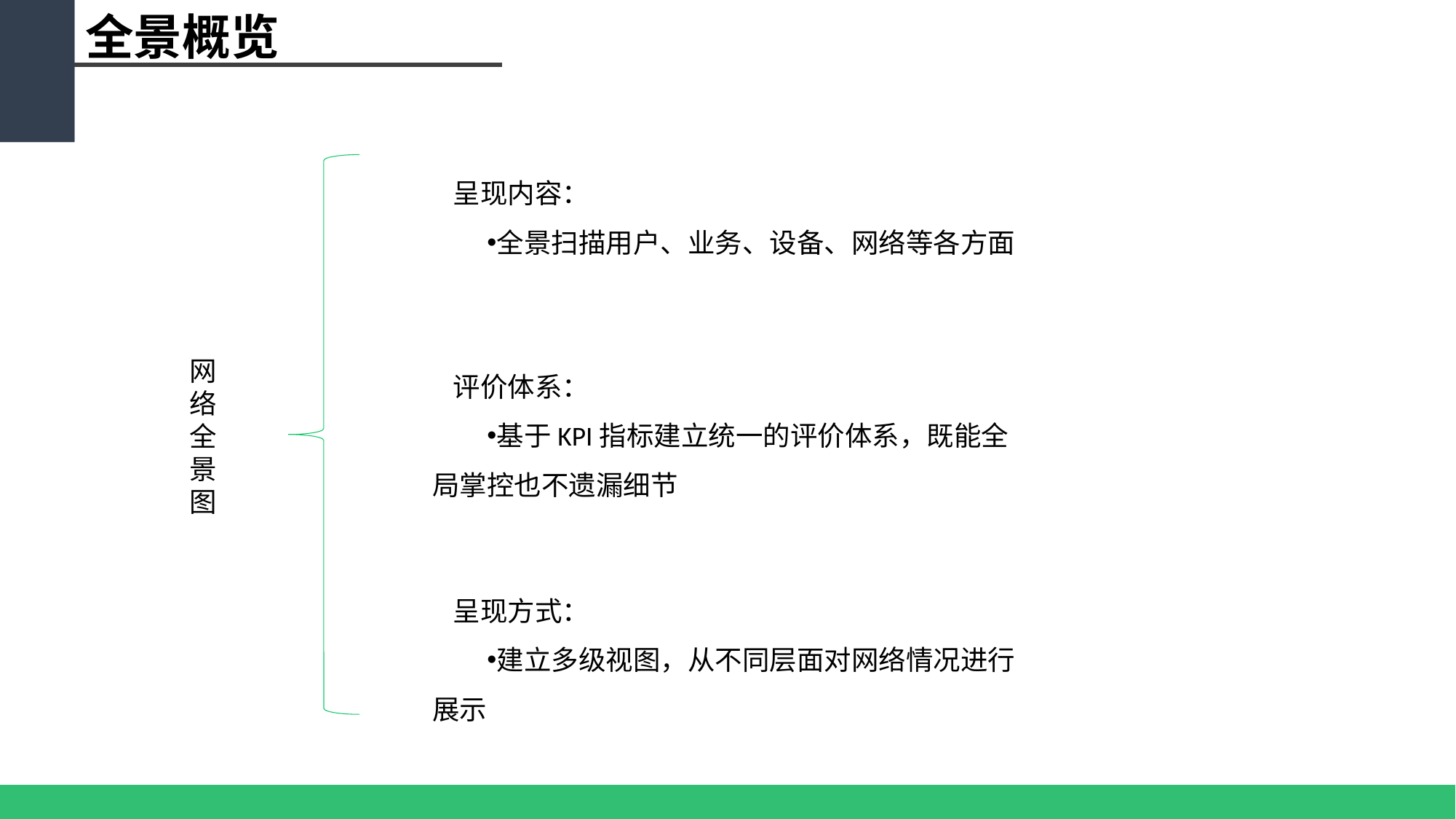

全景概览

呈现内容：
全景扫描用户、业务、设备、网络等各方面
评价体系：
基于KPI指标建立统一的评价体系，既能全局掌控也不遗漏细节
网络全景图
呈现方式：
建立多级视图，从不同层面对网络情况进行展示